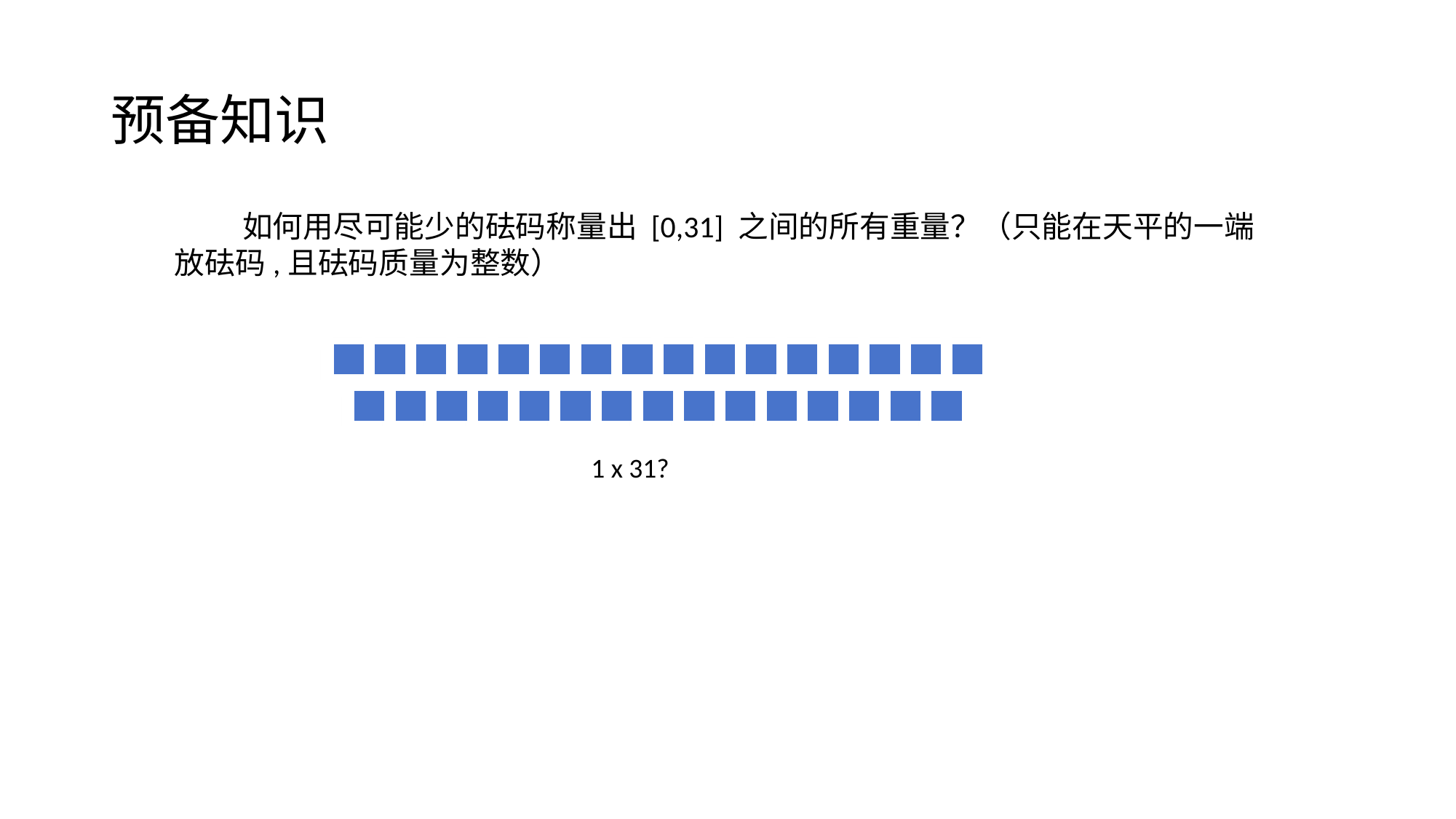

# 预备知识
         如何用尽可能少的砝码称量出 [0,31] 之间的所有重量？（只能在天平的一端放砝码,且砝码质量为整数）

1 x 31?